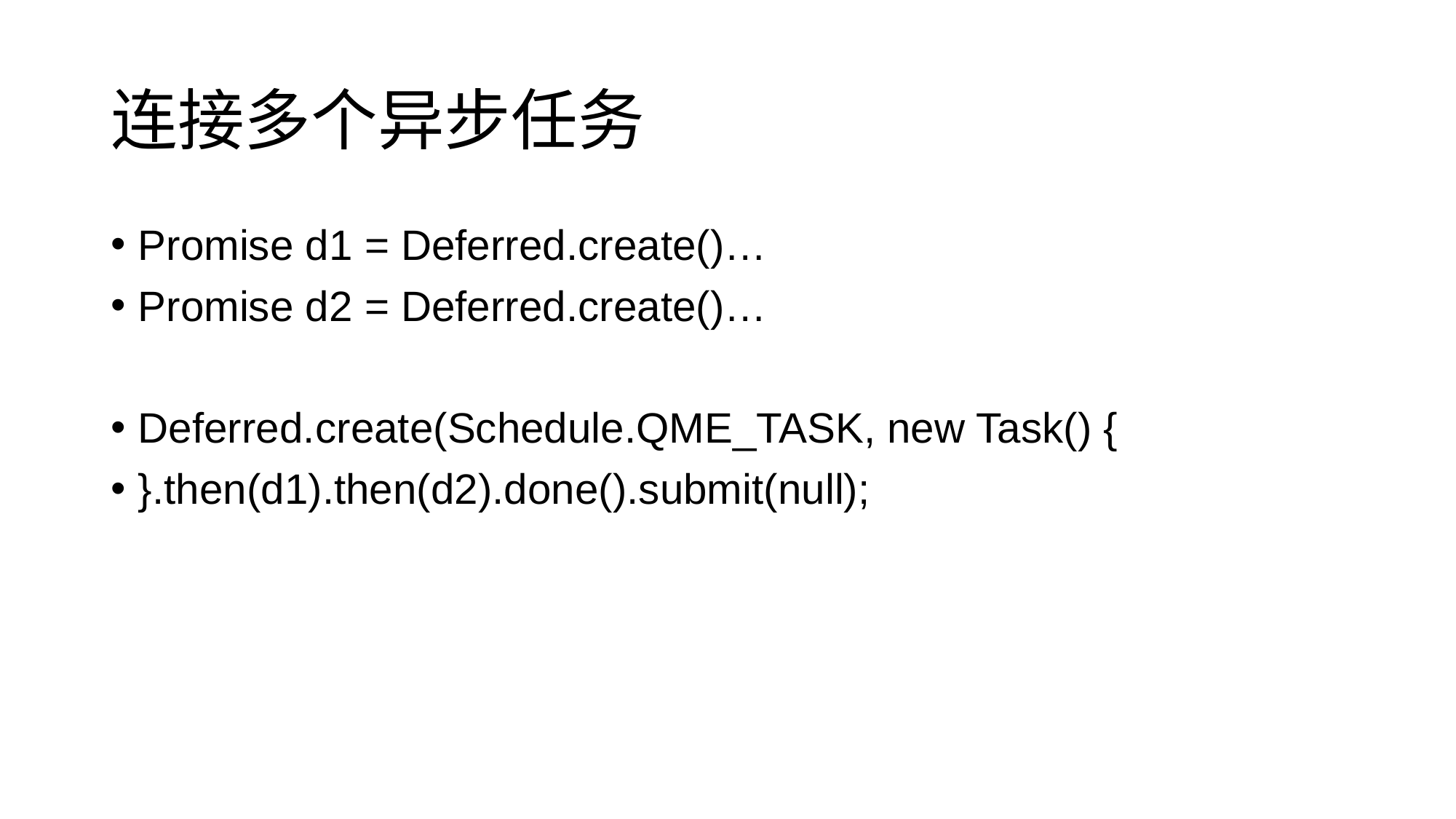

# 连接多个异步任务
Promise d1 = Deferred.create()…
Promise d2 = Deferred.create()…

Deferred.create(Schedule.QME_TASK, new Task() {
}.then(d1).then(d2).done().submit(null);